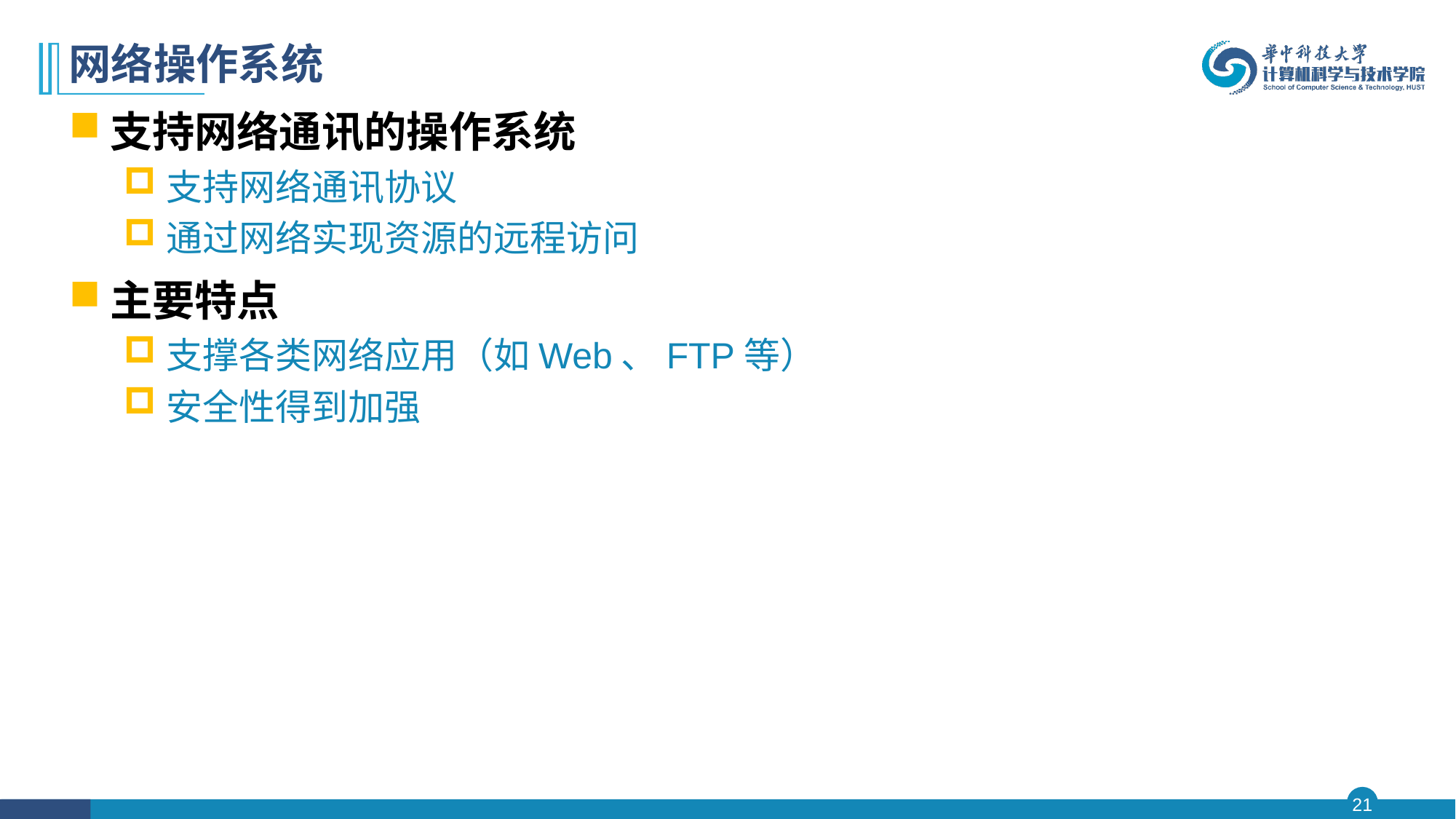

# 网络操作系统
支持网络通讯的操作系统
支持网络通讯协议
通过网络实现资源的远程访问
主要特点
支撑各类网络应用（如Web、FTP等）
安全性得到加强